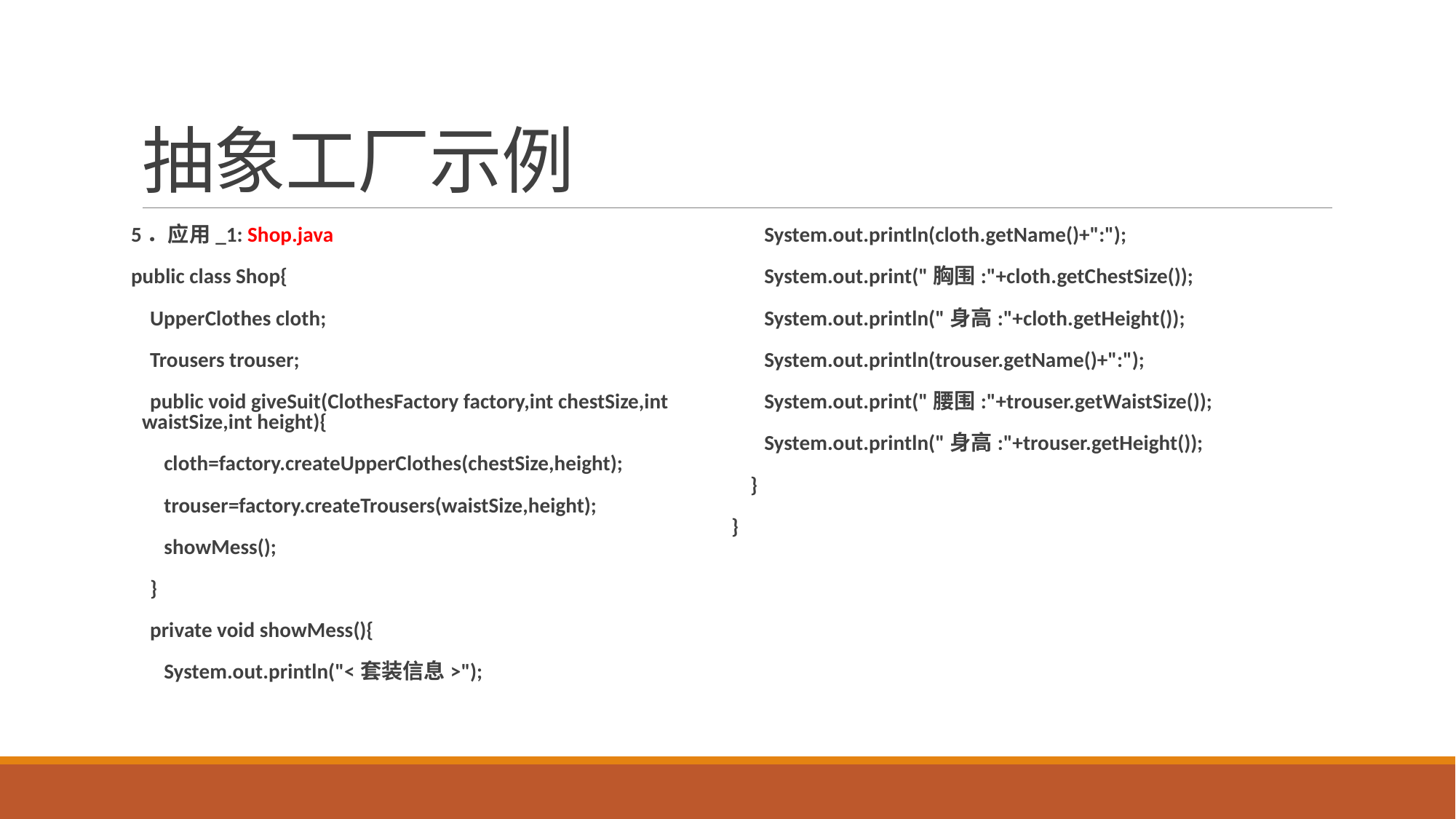

# 抽象工厂示例
5．应用_1: Shop.java
public class Shop{
    UpperClothes cloth;
    Trousers trouser;
    public void giveSuit(ClothesFactory factory,int chestSize,int waistSize,int height){
       cloth=factory.createUpperClothes(chestSize,height);
       trouser=factory.createTrousers(waistSize,height);
       showMess();
    }
    private void showMess(){
       System.out.println("<套装信息>");
       System.out.println(cloth.getName()+":");
       System.out.print("胸围:"+cloth.getChestSize());
       System.out.println("身高:"+cloth.getHeight());
       System.out.println(trouser.getName()+":");
       System.out.print("腰围:"+trouser.getWaistSize());
       System.out.println("身高:"+trouser.getHeight());
    }
}